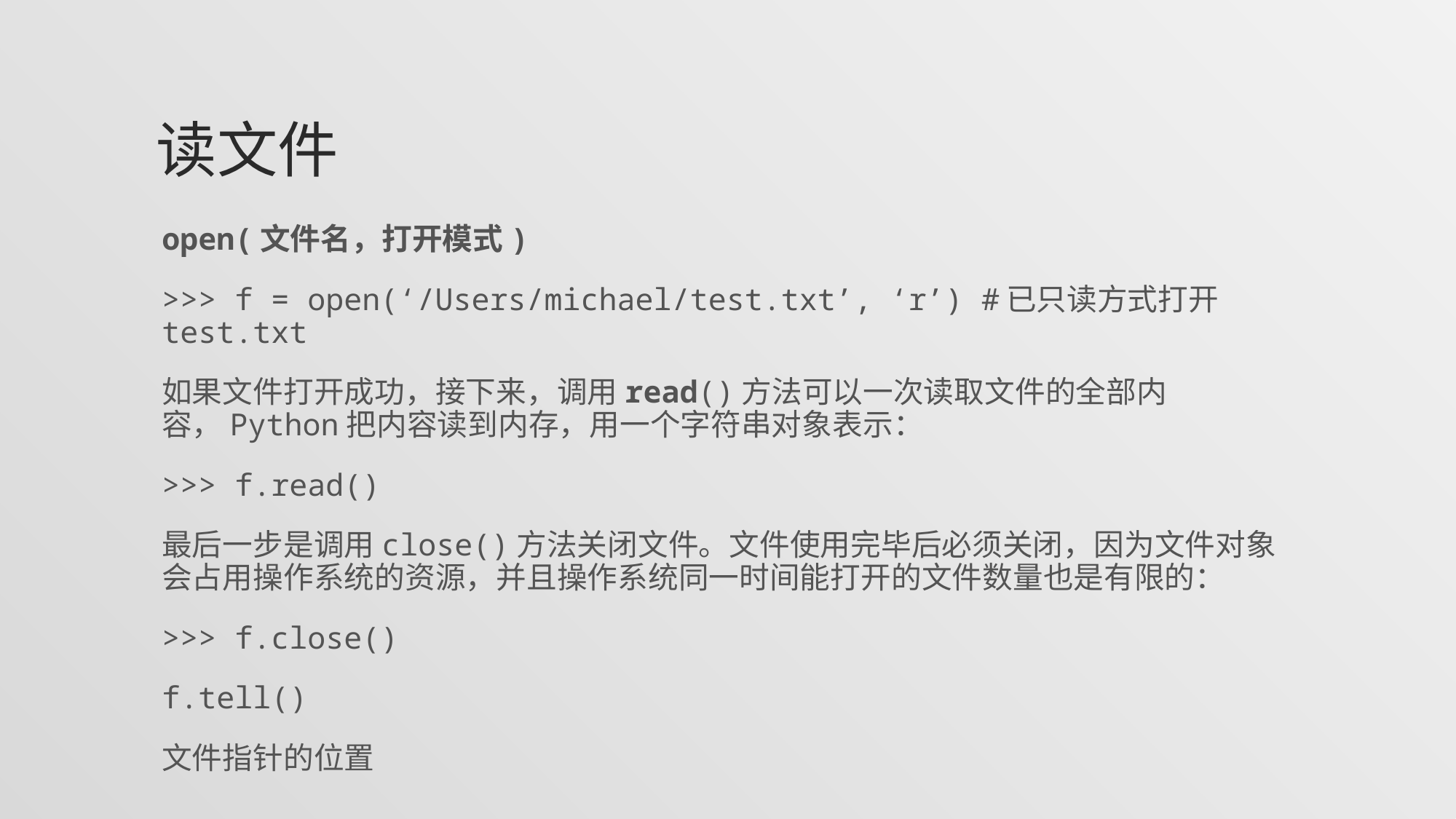

# 读文件
open(文件名，打开模式)
>>> f = open(‘/Users/michael/test.txt’, ‘r’) #已只读方式打开test.txt
如果文件打开成功，接下来，调用read()方法可以一次读取文件的全部内容，Python把内容读到内存，用一个字符串对象表示：
>>> f.read()
最后一步是调用close()方法关闭文件。文件使用完毕后必须关闭，因为文件对象会占用操作系统的资源，并且操作系统同一时间能打开的文件数量也是有限的：
>>> f.close()
f.tell()
文件指针的位置